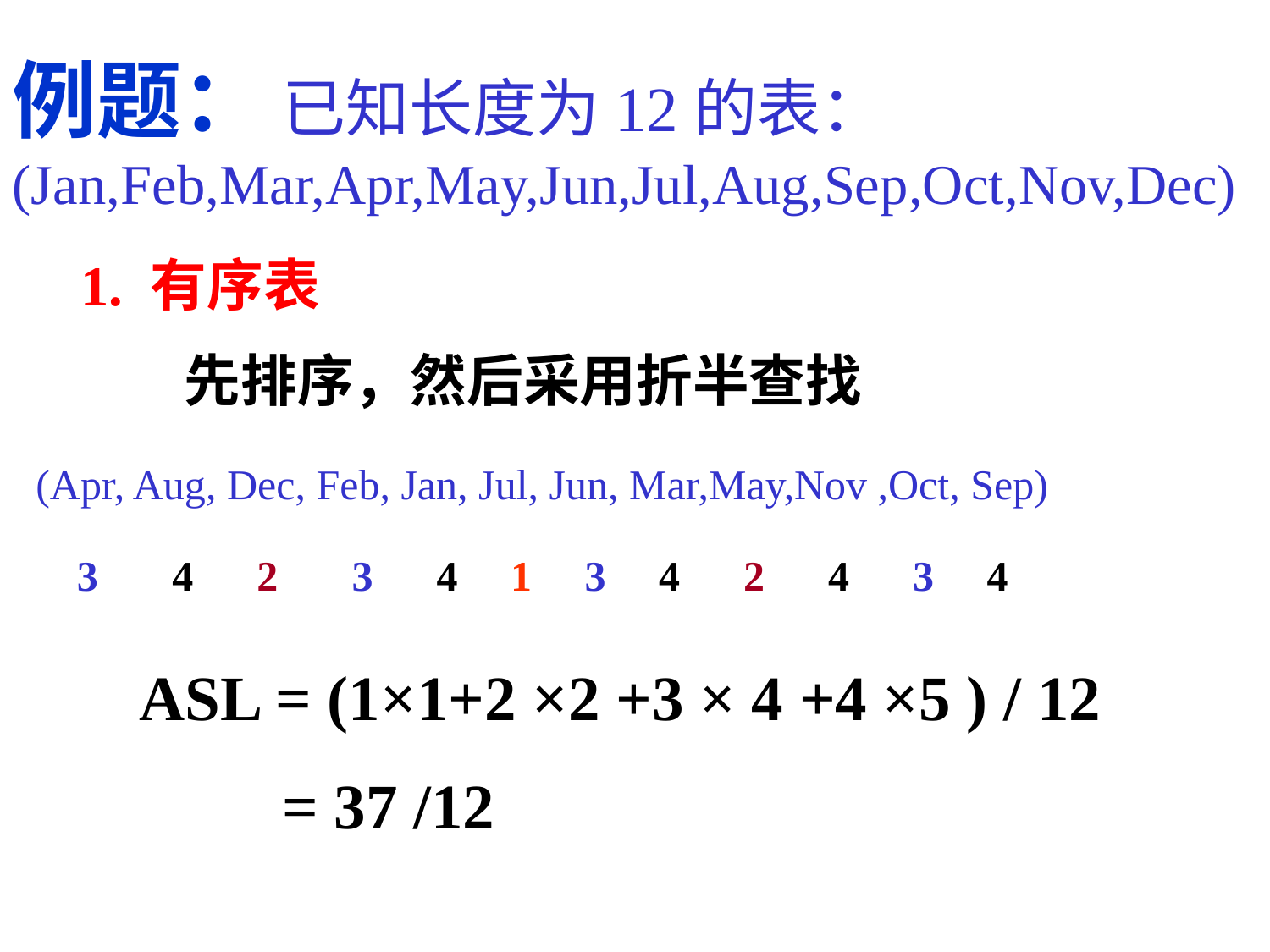

例题： 已知长度为12的表：
(Jan,Feb,Mar,Apr,May,Jun,Jul,Aug,Sep,Oct,Nov,Dec)
1. 有序表
       先排序，然后采用折半查找
(Apr, Aug, Dec, Feb, Jan, Jul, Jun, Mar,May,Nov ,Oct, Sep)
 3       4      2       3      4     1     3     4      2      4      3     4
ASL = (1×1+2 ×2 +3 × 4 +4 ×5 ) / 12
         = 37 /12